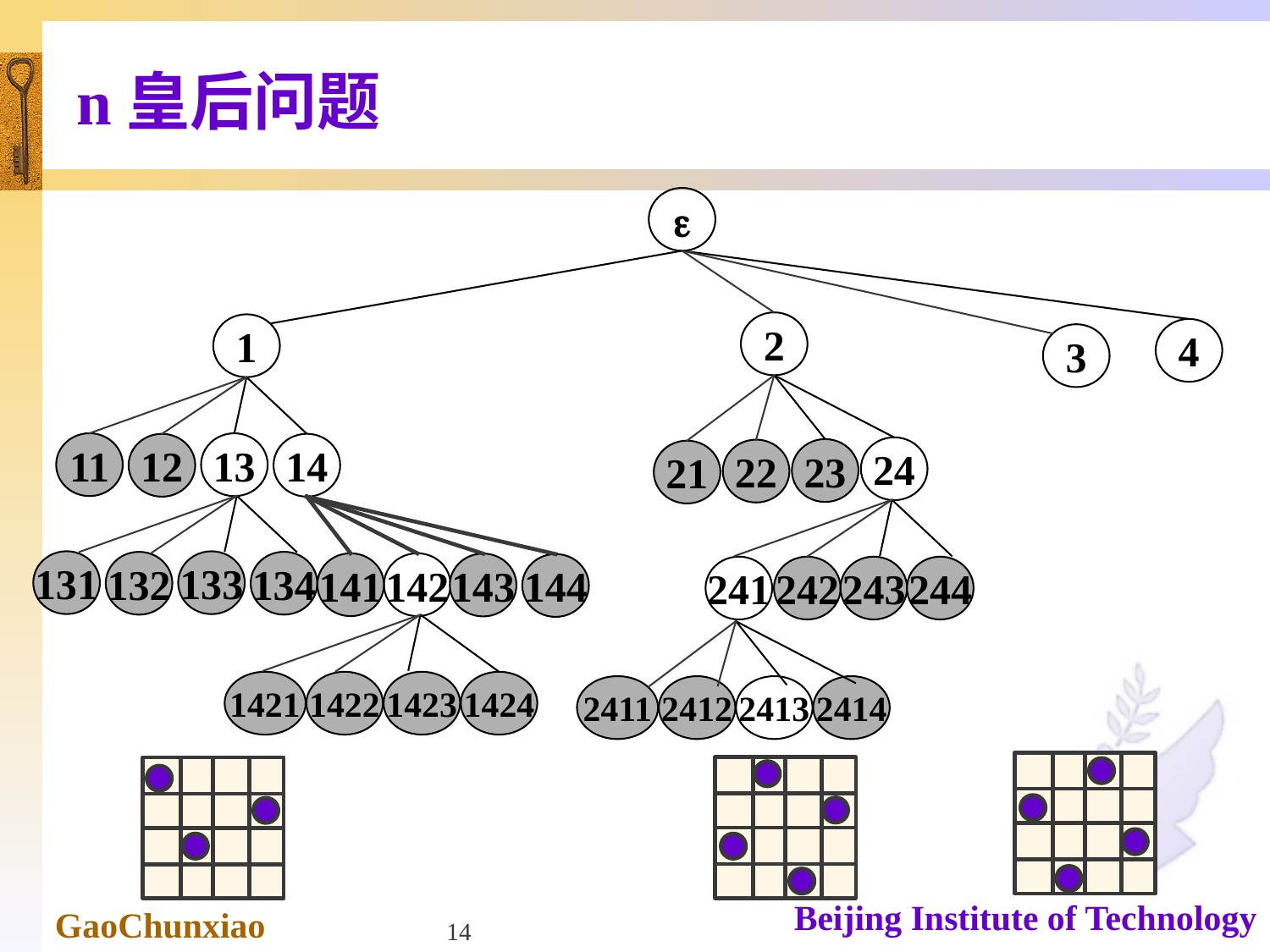

# n皇后问题
ε
2
1
4
3
24
23
22
21
11
13
14
12
131
133
134
132
142
141
143
144
241
242
243
244
1421
1422
1423
1424
2411
2412
2413
2414

14